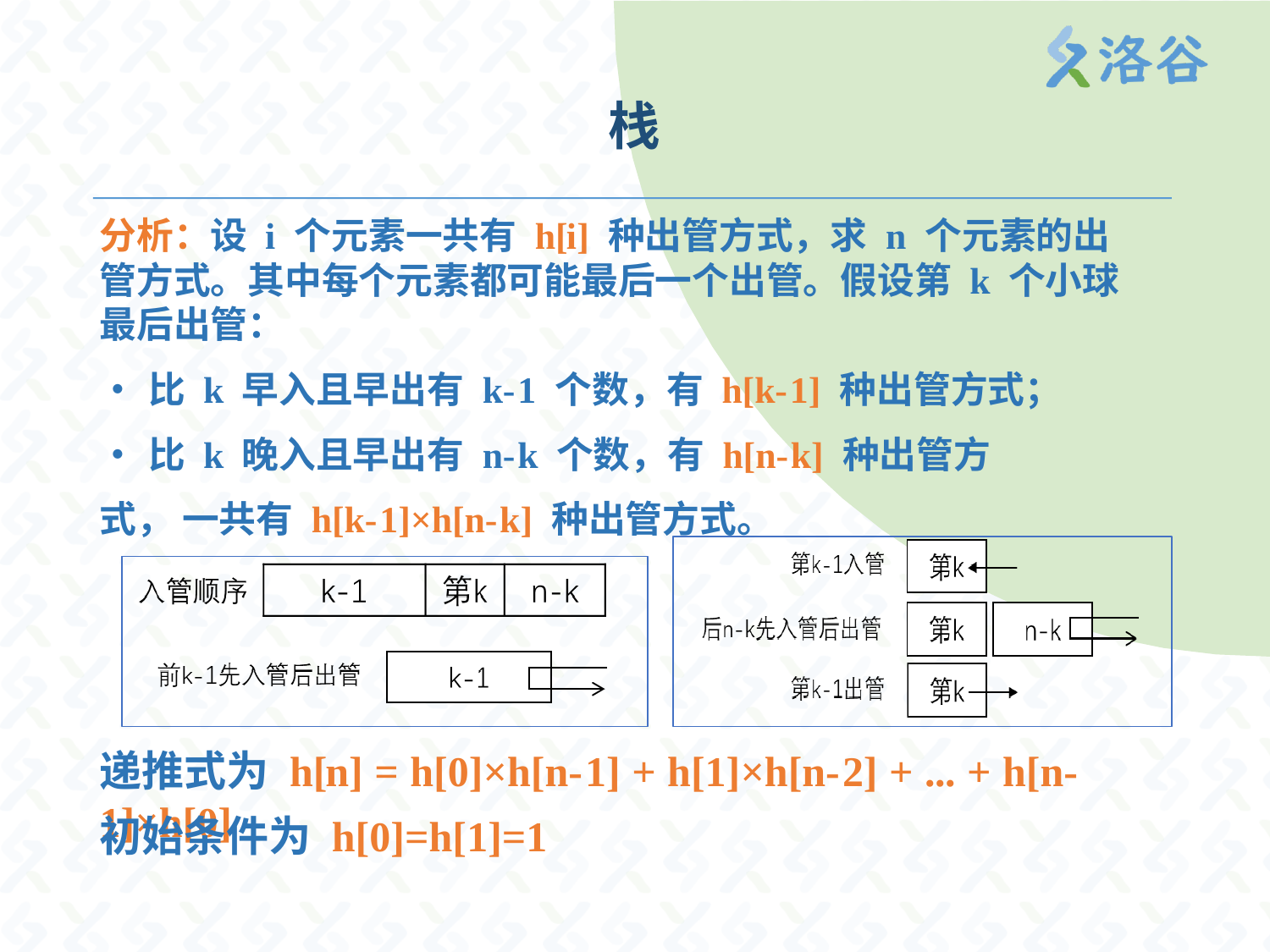

栈

分析：设 i 个元素一共有 h[i] 种出管方式，求 n 个元素的出管方式。其中每个元素都可能最后一个出管。假设第 k 个小球最后出管：

•	比 k 早入且早出有 k-1 个数，有 h[k-1] 种出管方式；
•	比 k 晚入且早出有 n-k 个数，有 h[n-k] 种出管方式， 一共有 h[k-1]×h[n-k] 种出管方式。

递推式为 h[n] = h[0]×h[n-1] + h[1]×h[n-2] + ... + h[n-1]×h[0]
初始条件为 h[0]=h[1]=1